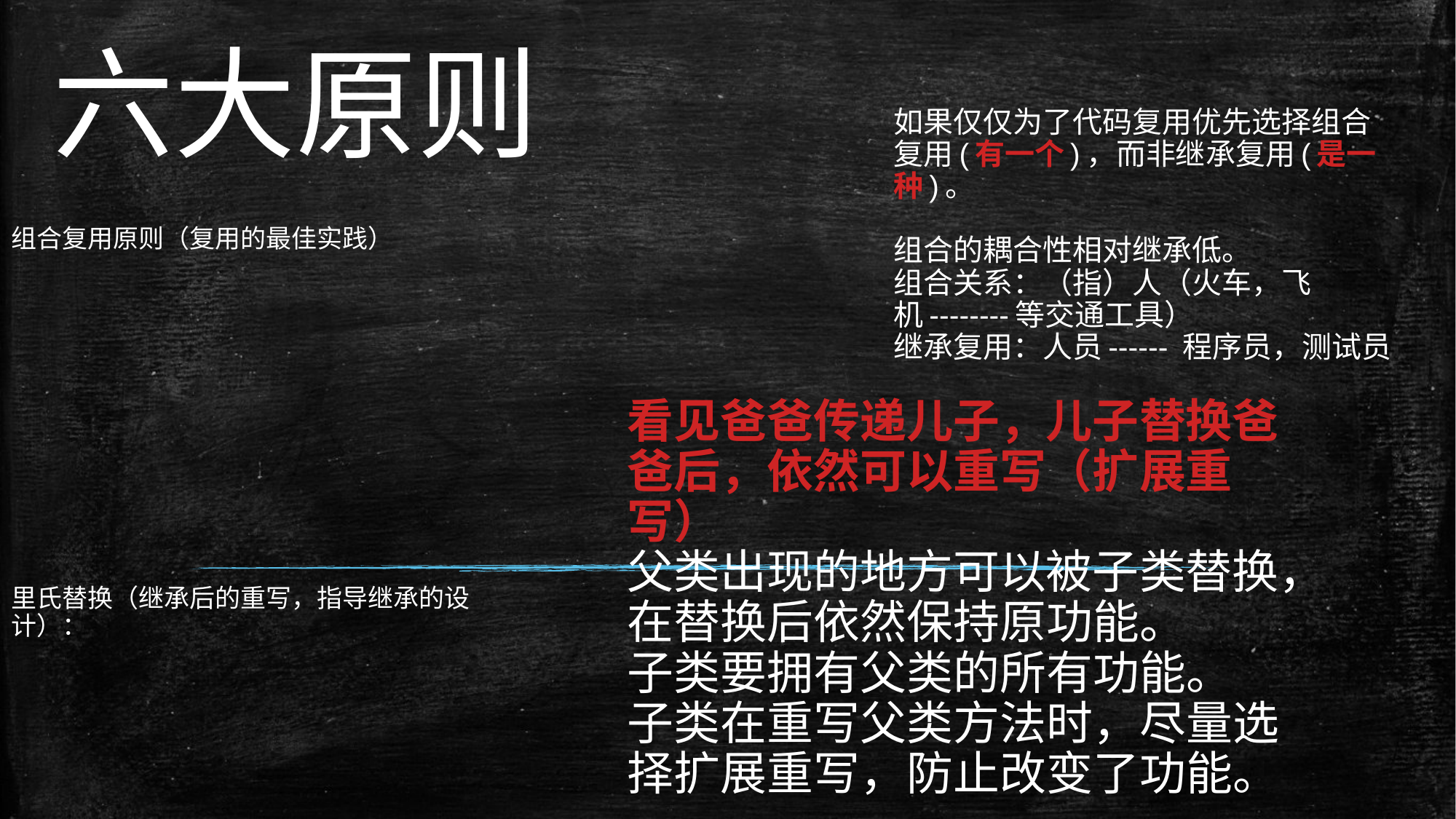

六大原则
如果仅仅为了代码复用优先选择组合复用(有一个)，而非继承复用(是一种)。
组合的耦合性相对继承低。
组合关系：（指）人（火车，飞机--------等交通工具）
继承复用：人员------ 程序员，测试员

组合复用原则（复用的最佳实践）

里氏替换（继承后的重写，指导继承的设计）：

看见爸爸传递儿子，儿子替换爸爸后，依然可以重写（扩展重写）
父类出现的地方可以被子类替换，在替换后依然保持原功能。
子类要拥有父类的所有功能。
子类在重写父类方法时，尽量选择扩展重写，防止改变了功能。